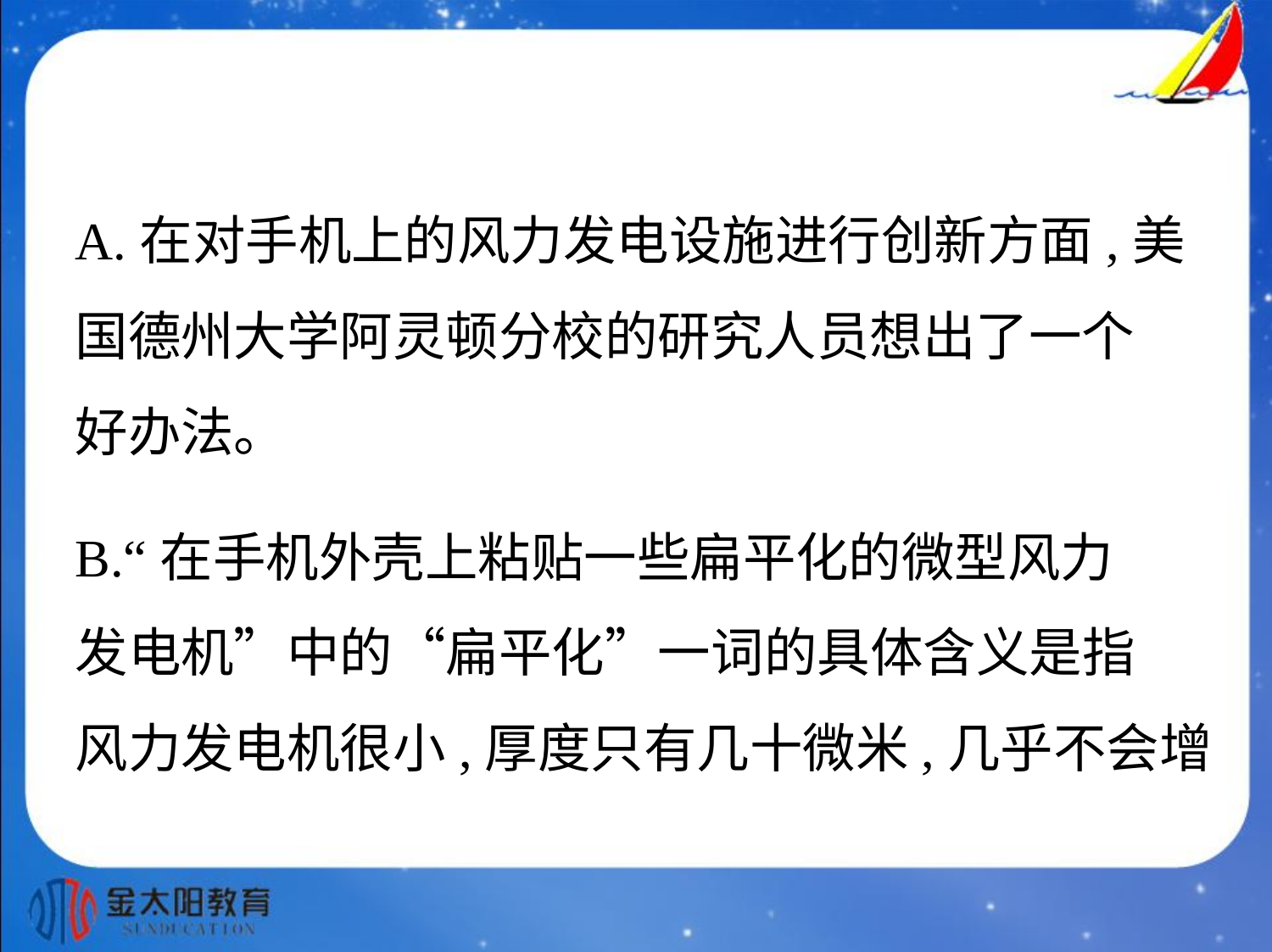

A.在对手机上的风力发电设施进行创新方面,美
国德州大学阿灵顿分校的研究人员想出了一个
好办法。
B.“在手机外壳上粘贴一些扁平化的微型风力
发电机”中的“扁平化”一词的具体含义是指
风力发电机很小,厚度只有几十微米,几乎不会增